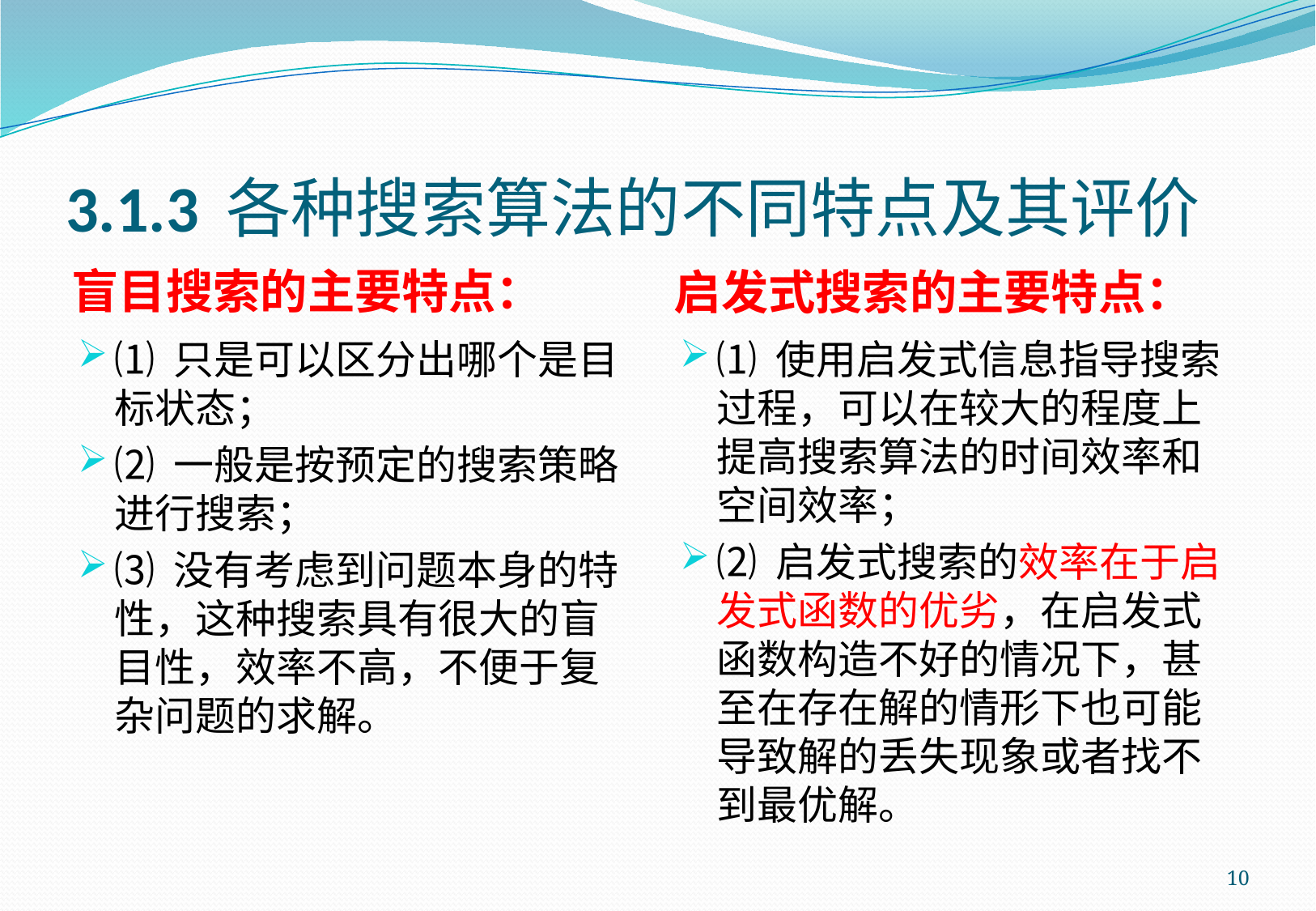

# 3.1.3 各种搜索算法的不同特点及其评价
盲目搜索的主要特点：
启发式搜索的主要特点：
⑴ 只是可以区分出哪个是目标状态；
⑵ 一般是按预定的搜索策略进行搜索；
⑶ 没有考虑到问题本身的特性，这种搜索具有很大的盲目性，效率不高，不便于复杂问题的求解。
⑴ 使用启发式信息指导搜索过程，可以在较大的程度上提高搜索算法的时间效率和空间效率；
⑵ 启发式搜索的效率在于启发式函数的优劣，在启发式函数构造不好的情况下，甚至在存在解的情形下也可能导致解的丢失现象或者找不到最优解。
10